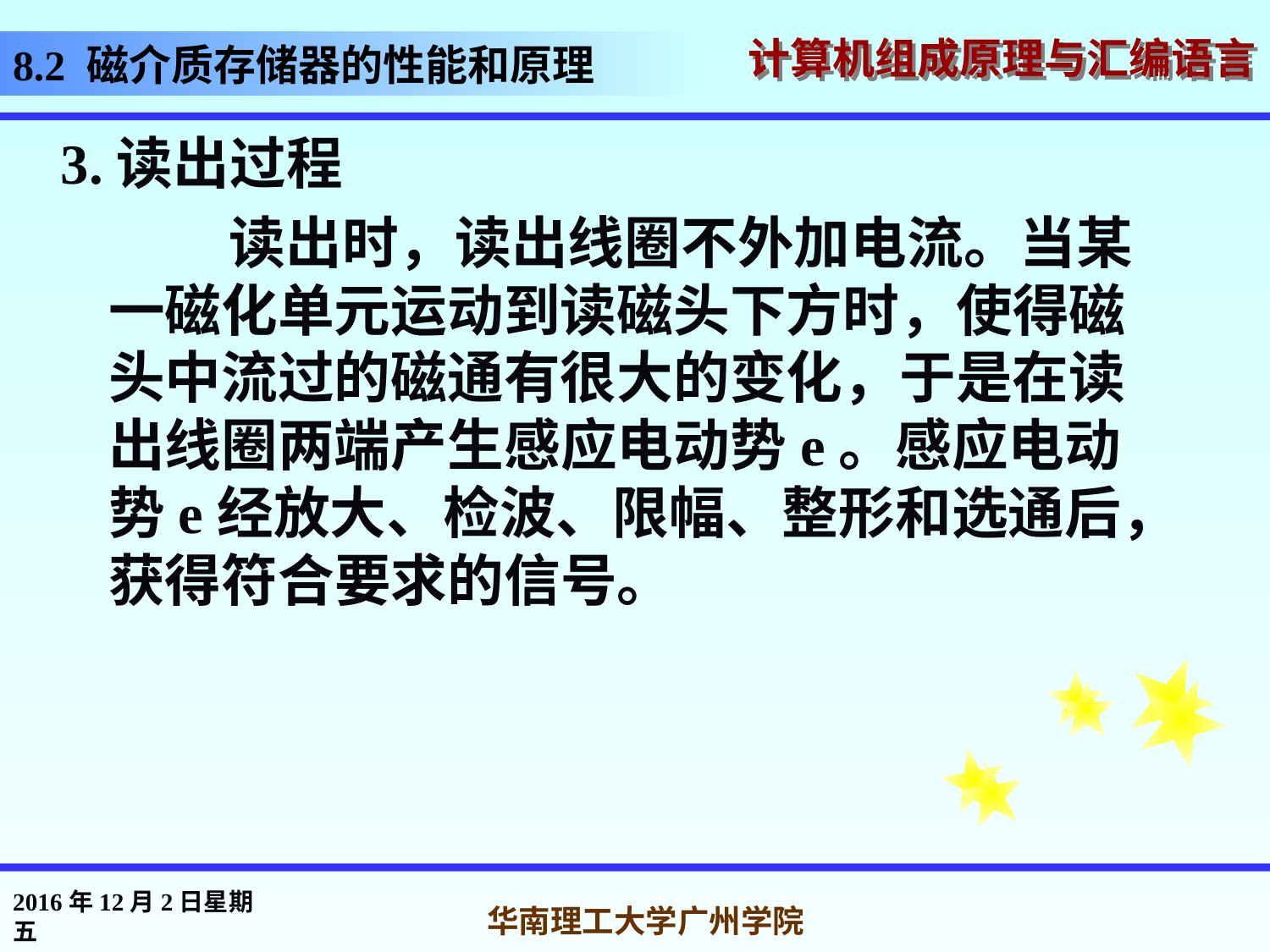

# 8.2 磁介质存储器的性能和原理
3.读出过程
            读出时，读出线圈不外加电流。当某一磁化单元运动到读磁头下方时，使得磁头中流过的磁通有很大的变化，于是在读出线圈两端产生感应电动势e。感应电动势e经放大、检波、限幅、整形和选通后，获得符合要求的信号。
2016年12月2日星期五
华南理工大学广州学院